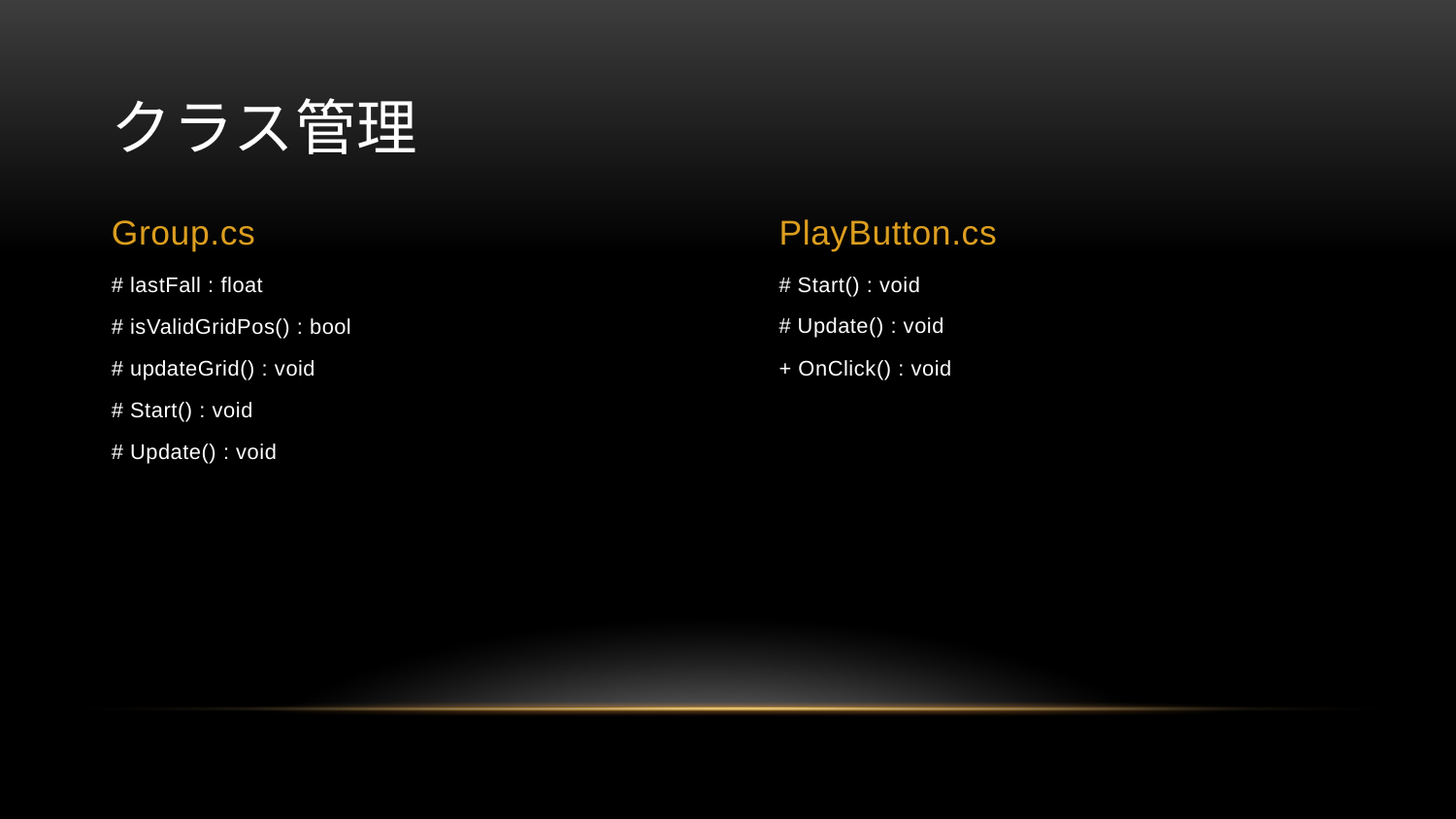

# クラス管理
Group.cs
PlayButton.cs
# lastFall : float
# isValidGridPos() : bool
# updateGrid() : void
# Start() : void
# Update() : void
# Start() : void
# Update() : void
+ OnClick() : void